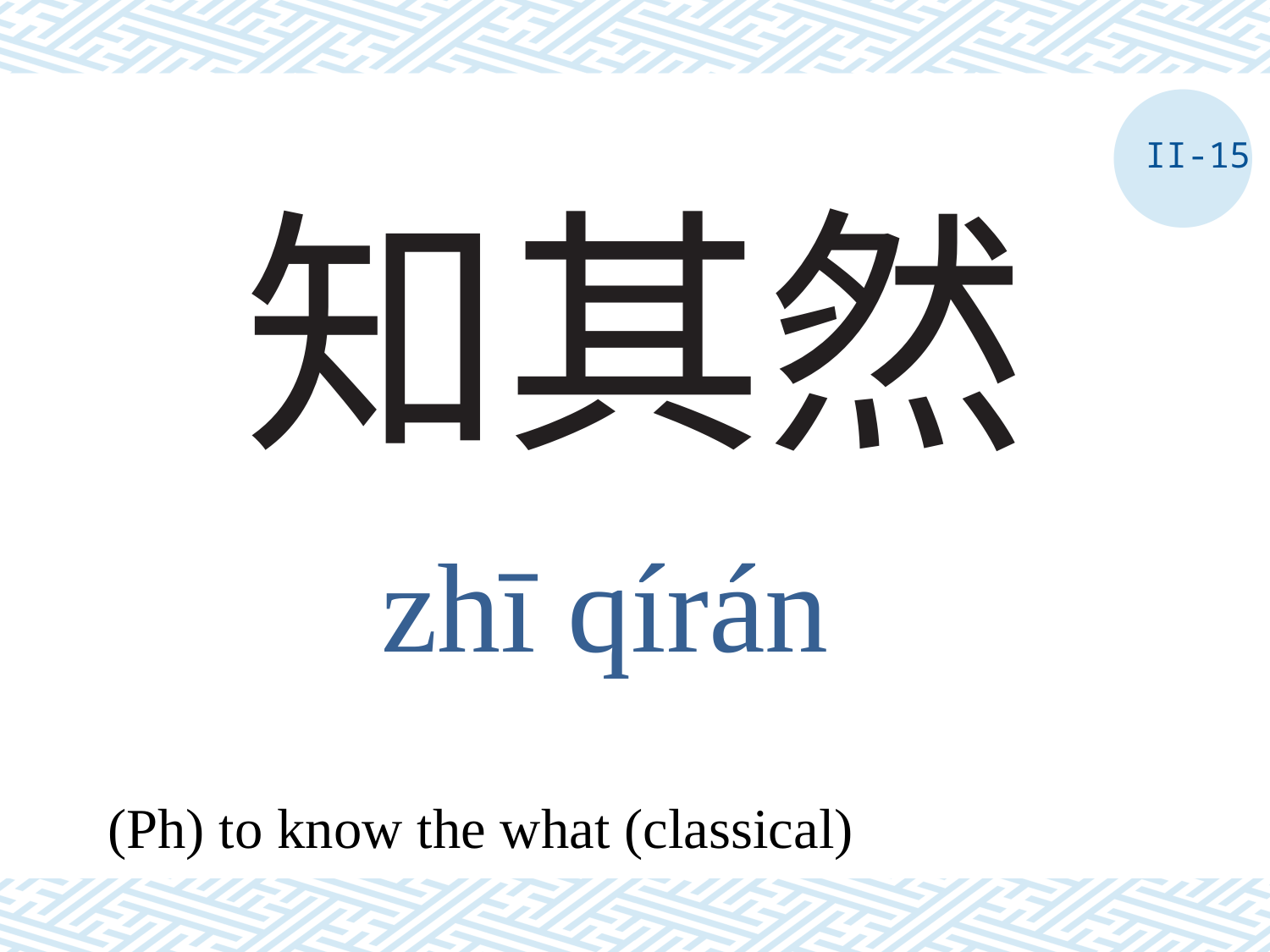

II-15

# 知其然
zhī qírán
(Ph) to know the what (classical)